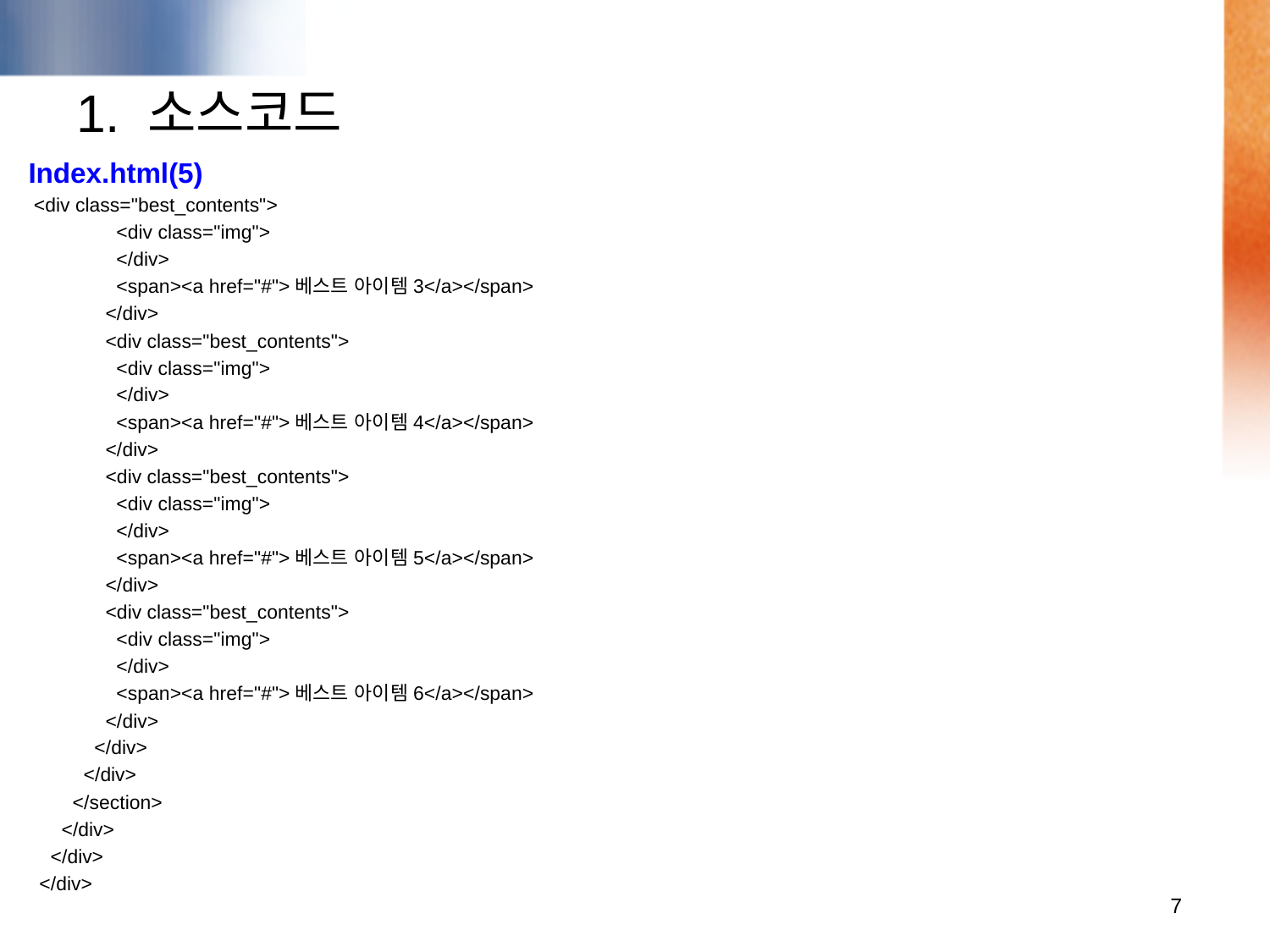

# 1. 소스코드
Index.html(5)
 <div class="best_contents">
                <div class="img">
                </div>
                <span><a href="#">베스트 아이템3</a></span>
              </div>
              <div class="best_contents">
                <div class="img">
                </div>
                <span><a href="#">베스트 아이템4</a></span>
              </div>
              <div class="best_contents">
                <div class="img">
                </div>
                <span><a href="#">베스트 아이템5</a></span>
              </div>
              <div class="best_contents">
                <div class="img">
                </div>
                <span><a href="#">베스트 아이템6</a></span>
              </div>
            </div>
          </div>
        </section>
      </div>
    </div>
  </div>